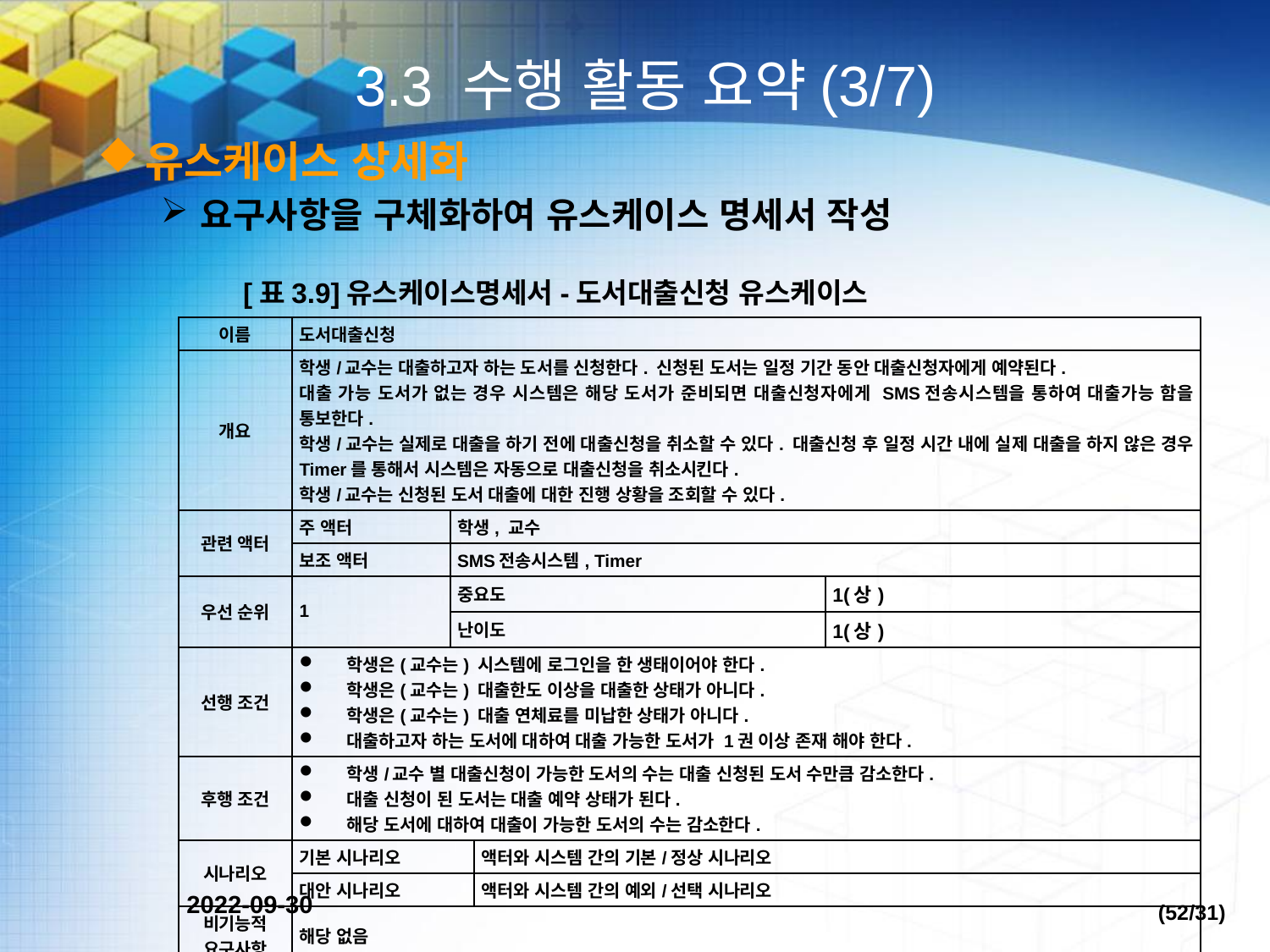

# 3.3 수행 활동 요약(3/7)
유스케이스 상세화
요구사항을 구체화하여 유스케이스 명세서 작성
[표3.9]유스케이스명세서-도서대출신청 유스케이스
| 이름 | 도서대출신청 |  |  |  |
| --- | --- | --- | --- | --- |
| 개요 | 학생/교수는 대출하고자 하는 도서를 신청한다. 신청된 도서는 일정 기간 동안 대출신청자에게 예약된다. 대출 가능 도서가 없는 경우 시스템은 해당 도서가 준비되면 대출신청자에게 SMS전송시스템을 통하여 대출가능 함을 통보한다. 학생/교수는 실제로 대출을 하기 전에 대출신청을 취소할 수 있다. 대출신청 후 일정 시간 내에 실제 대출을 하지 않은 경우 Timer를 통해서 시스템은 자동으로 대출신청을 취소시킨다. 학생/교수는 신청된 도서 대출에 대한 진행 상황을 조회할 수 있다. |  |  |  |
| 관련 액터 | 주 액터 | 학생, 교수 |  |  |
|  | 보조 액터 | SMS전송시스템, Timer |  |  |
| 우선 순위 | 1 | 중요도 |  | 1(상) |
|  |  | 난이도 |  | 1(상) |
| 선행 조건 | 학생은(교수는) 시스템에 로그인을 한 생태이어야 한다. 학생은(교수는) 대출한도 이상을 대출한 상태가 아니다. 학생은(교수는) 대출 연체료를 미납한 상태가 아니다. 대출하고자 하는 도서에 대하여 대출 가능한 도서가 1권 이상 존재 해야 한다. |  |  |  |
| 후행 조건 | 학생/교수 별 대출신청이 가능한 도서의 수는 대출 신청된 도서 수만큼 감소한다. 대출 신청이 된 도서는 대출 예약 상태가 된다. 해당 도서에 대하여 대출이 가능한 도서의 수는 감소한다. |  |  |  |
| 시나리오 | 기본 시나리오 |  | 액터와 시스템 간의 기본/정상 시나리오 |  |
|  | 대안 시나리오 |  | 액터와 시스템 간의 예외/선택 시나리오 |  |
| 비기능적 요구사항 | 해당 없음 |  |  |  |
(52/31)
2022-09-30